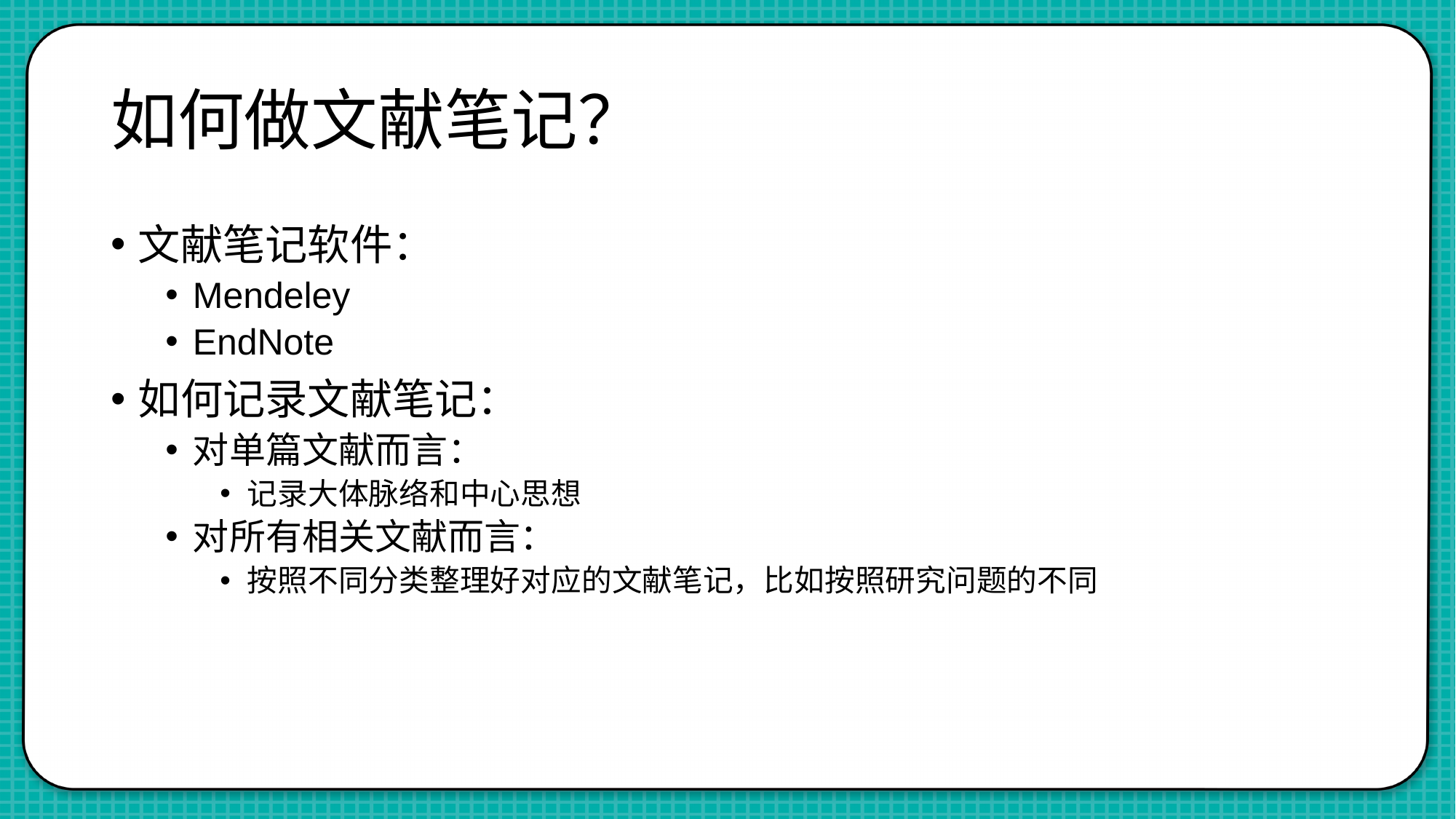

# 如何做文献笔记？
文献笔记软件：
Mendeley
EndNote
如何记录文献笔记：
对单篇文献而言：
记录大体脉络和中心思想
对所有相关文献而言：
按照不同分类整理好对应的文献笔记，比如按照研究问题的不同